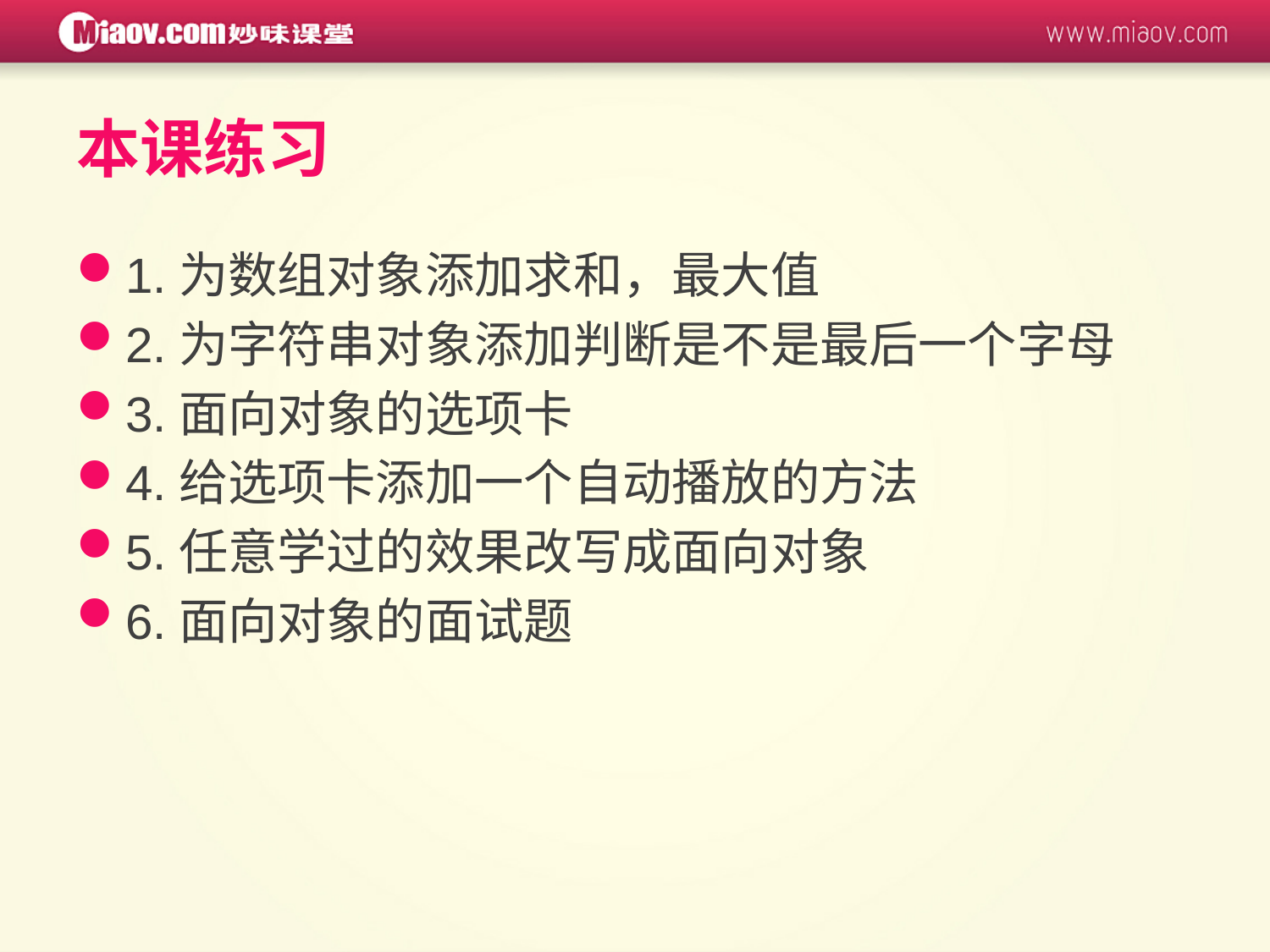

# 本课练习
1.为数组对象添加求和，最大值
2.为字符串对象添加判断是不是最后一个字母
3.面向对象的选项卡
4.给选项卡添加一个自动播放的方法
5.任意学过的效果改写成面向对象
6.面向对象的面试题